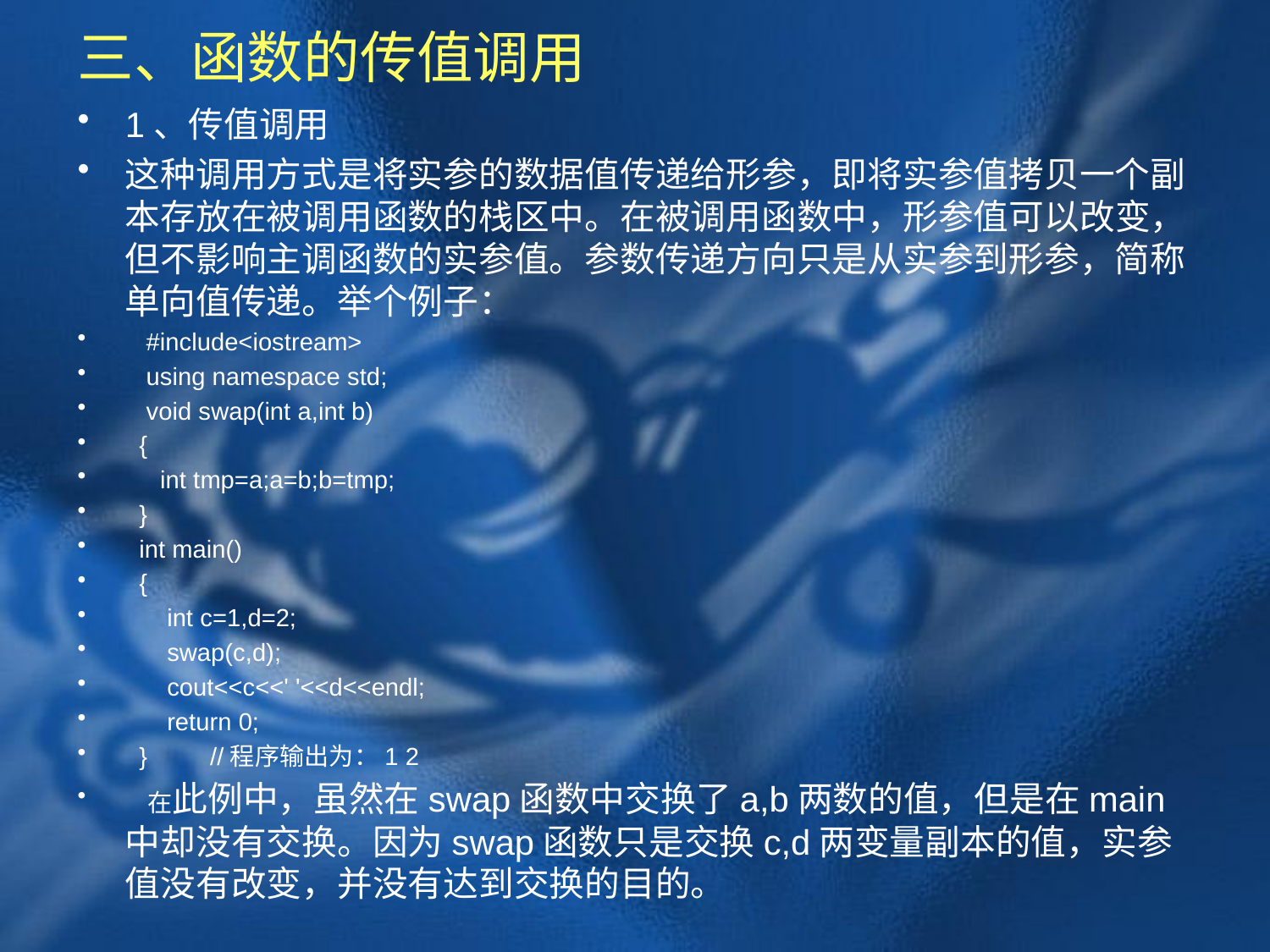

# 三、函数的传值调用
1、传值调用
这种调用方式是将实参的数据值传递给形参，即将实参值拷贝一个副本存放在被调用函数的栈区中。在被调用函数中，形参值可以改变，但不影响主调函数的实参值。参数传递方向只是从实参到形参，简称单向值传递。举个例子：
   #include<iostream>
   using namespace std;
   void swap(int a,int b)
  {
     int tmp=a;a=b;b=tmp;
  }
  int main()
  {
      int c=1,d=2;
      swap(c,d);
      cout<<c<<' '<<d<<endl;
      return 0;
  }         //程序输出为：1 2
   在此例中，虽然在swap函数中交换了a,b两数的值，但是在main中却没有交换。因为swap函数只是交换c,d两变量副本的值，实参值没有改变，并没有达到交换的目的。